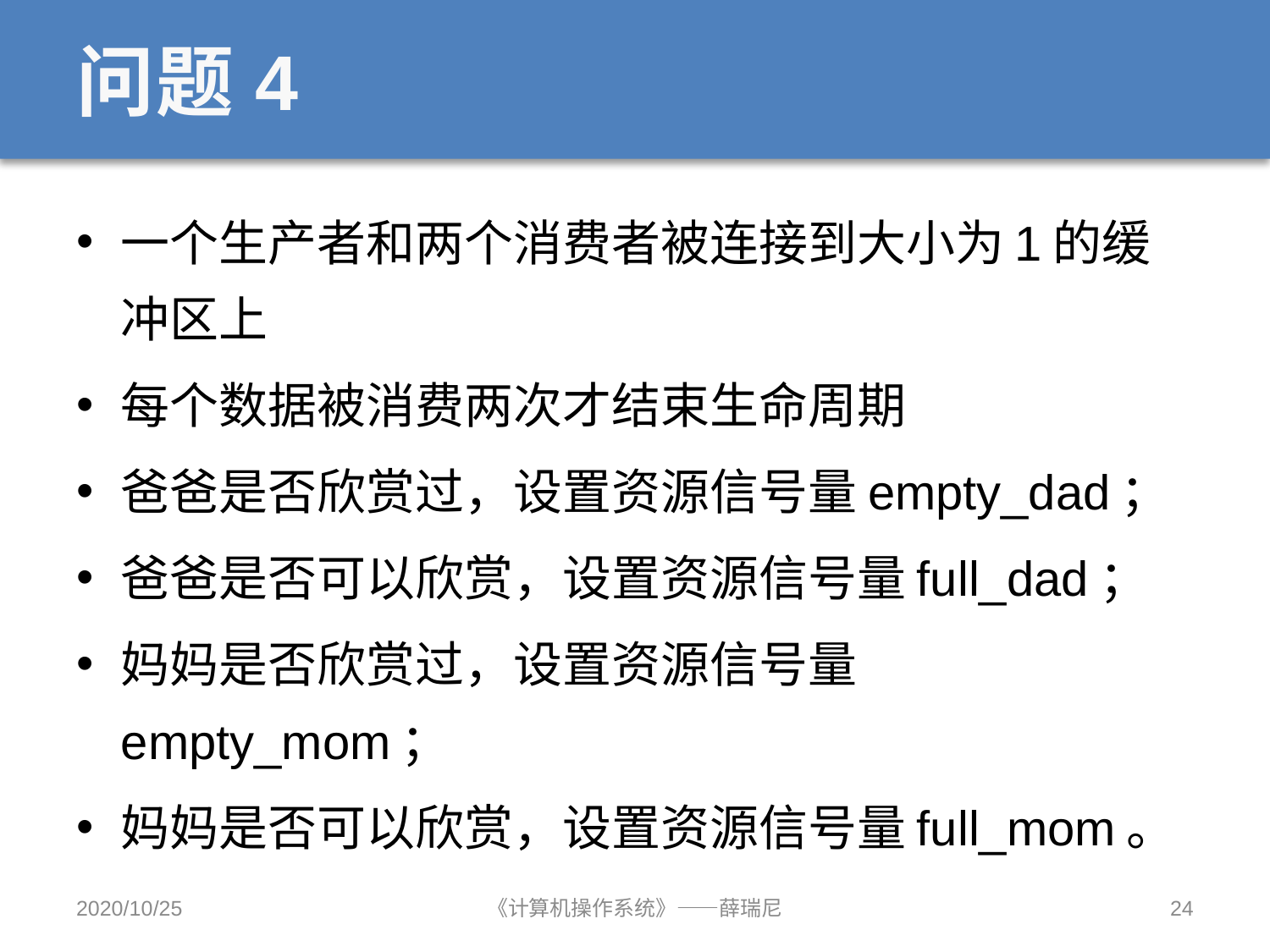

# 问题4
一个生产者和两个消费者被连接到大小为1的缓冲区上
每个数据被消费两次才结束生命周期
爸爸是否欣赏过，设置资源信号量empty_dad；
爸爸是否可以欣赏，设置资源信号量full_dad；
妈妈是否欣赏过，设置资源信号量empty_mom；
妈妈是否可以欣赏，设置资源信号量full_mom。
2020/10/25
《计算机操作系统》——薛瑞尼
24